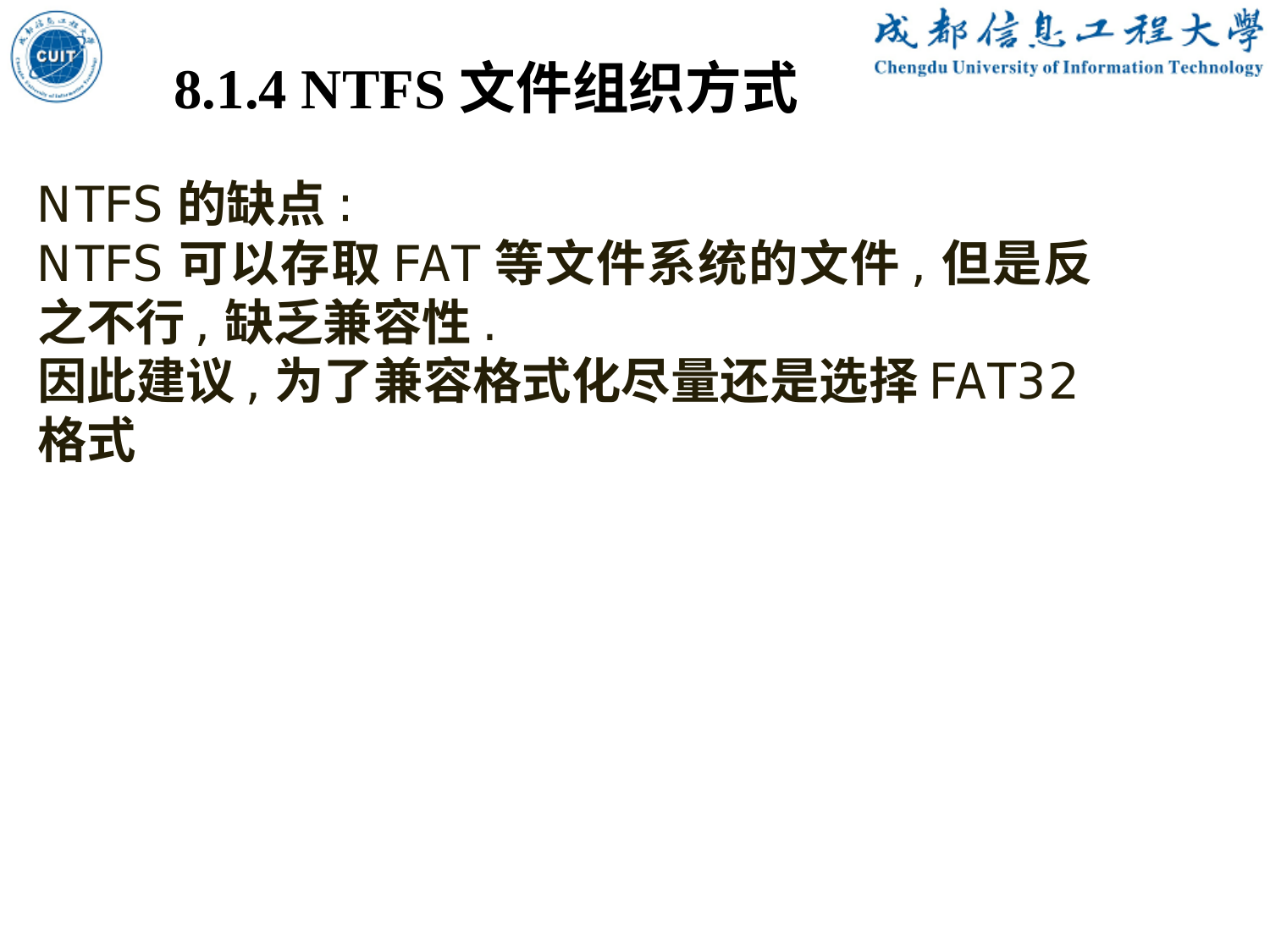

8.1.4 NTFS文件组织方式
NTFS的缺点:
NTFS可以存取FAT等文件系统的文件,但是反之不行,缺乏兼容性.
因此建议,为了兼容格式化尽量还是选择FAT32格式